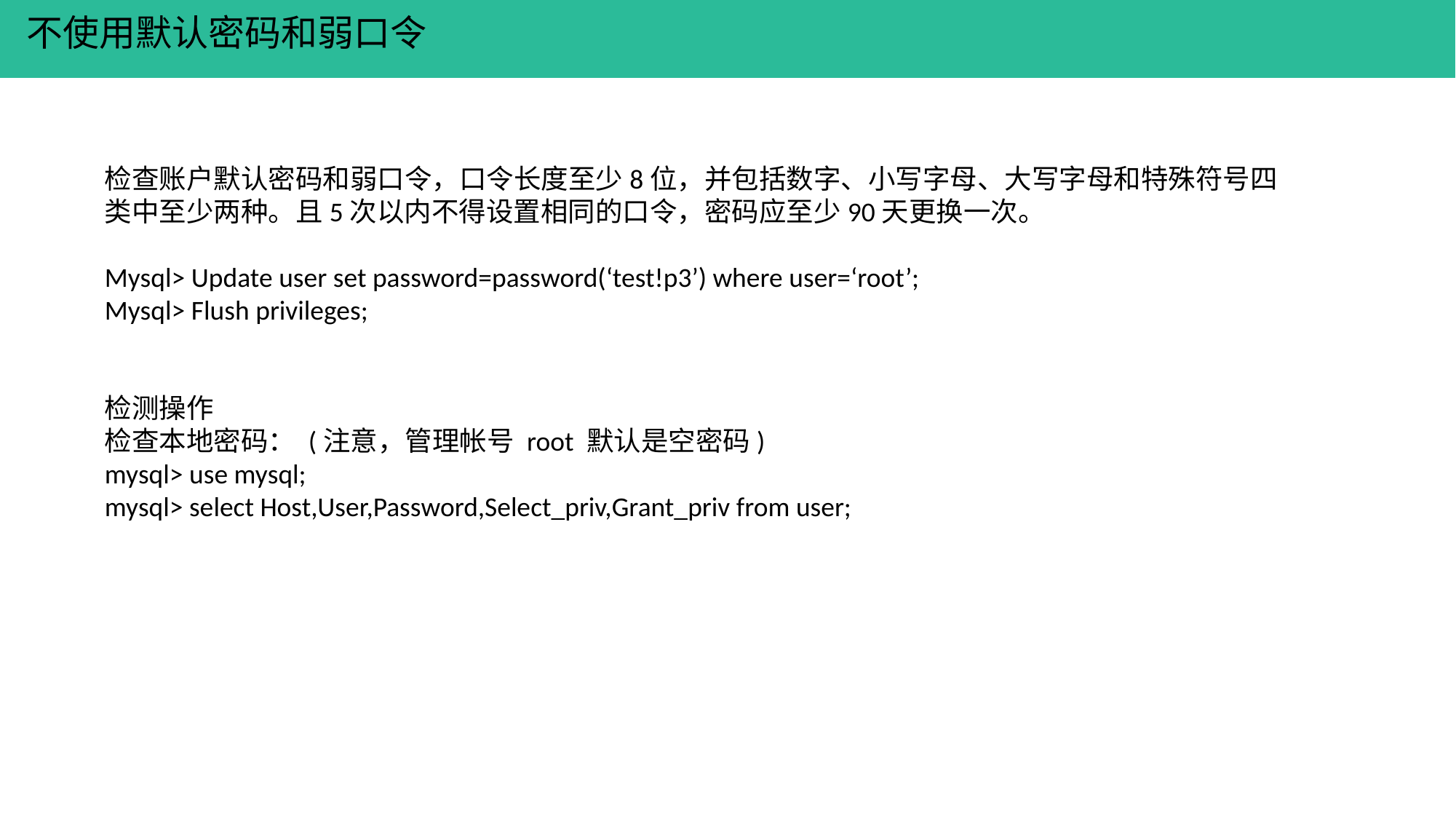

不使用默认密码和弱口令
检查账户默认密码和弱口令，口令长度至少8位，并包括数字、小写字母、大写字母和特殊符号四类中至少两种。且5次以内不得设置相同的口令，密码应至少90天更换一次。

Mysql> Update user set password=password(‘test!p3’) where user=‘root’;
Mysql> Flush privileges;

检测操作
检查本地密码： (注意，管理帐号 root 默认是空密码)
mysql> use mysql;
mysql> select Host,User,Password,Select_priv,Grant_priv from user;